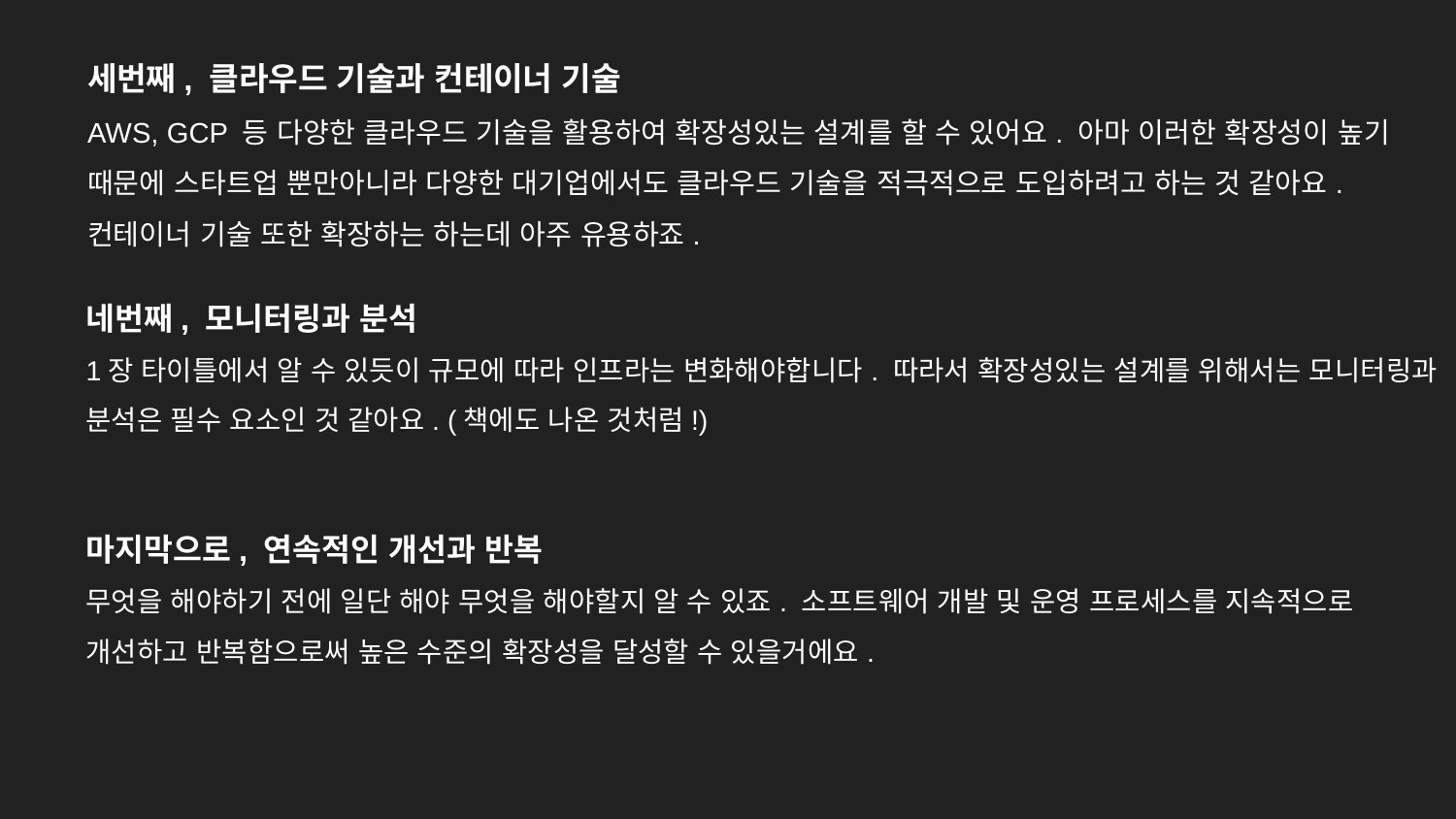

# 세번째, 클라우드 기술과 컨테이너 기술
AWS, GCP 등 다양한 클라우드 기술을 활용하여 확장성있는 설계를 할 수 있어요. 아마 이러한 확장성이 높기 때문에 스타트업 뿐만아니라 다양한 대기업에서도 클라우드 기술을 적극적으로 도입하려고 하는 것 같아요. 컨테이너 기술 또한 확장하는 하는데 아주 유용하죠.
네번째, 모니터링과 분석
1장 타이틀에서 알 수 있듯이 규모에 따라 인프라는 변화해야합니다. 따라서 확장성있는 설계를 위해서는 모니터링과 분석은 필수 요소인 것 같아요. (책에도 나온 것처럼!)
마지막으로, 연속적인 개선과 반복
무엇을 해야하기 전에 일단 해야 무엇을 해야할지 알 수 있죠. 소프트웨어 개발 및 운영 프로세스를 지속적으로 개선하고 반복함으로써 높은 수준의 확장성을 달성할 수 있을거에요.